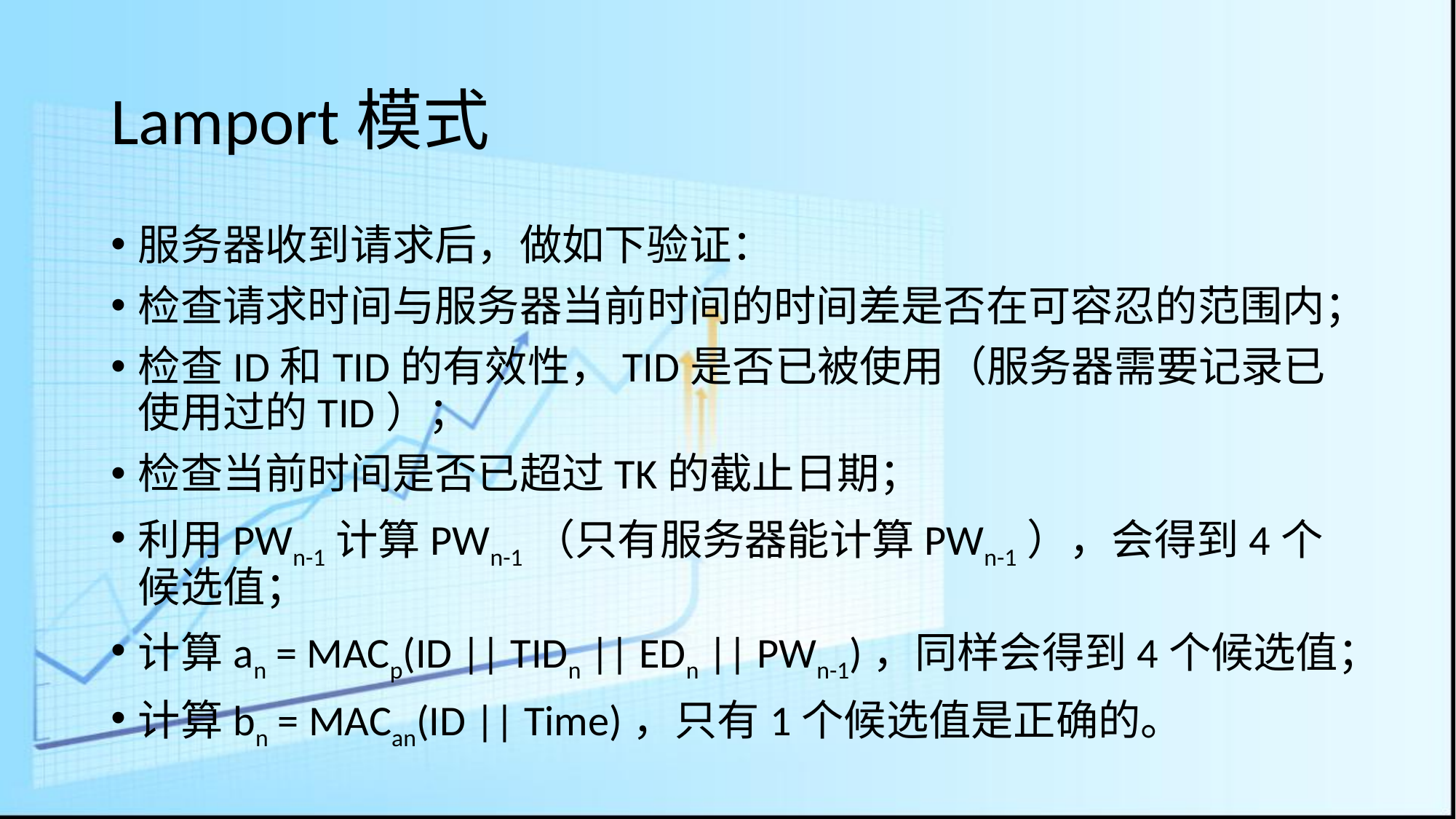

# Lamport模式
服务器收到请求后，做如下验证：
检查请求时间与服务器当前时间的时间差是否在可容忍的范围内；
检查ID和TID的有效性，TID是否已被使用（服务器需要记录已使用过的TID）；
检查当前时间是否已超过TK的截止日期；
利用PWn-1计算PWn-1（只有服务器能计算PWn-1），会得到4个候选值；
计算an = MACp(ID || TIDn || EDn || PWn-1)，同样会得到4个候选值；
计算bn = MACan(ID || Time)，只有1个候选值是正确的。